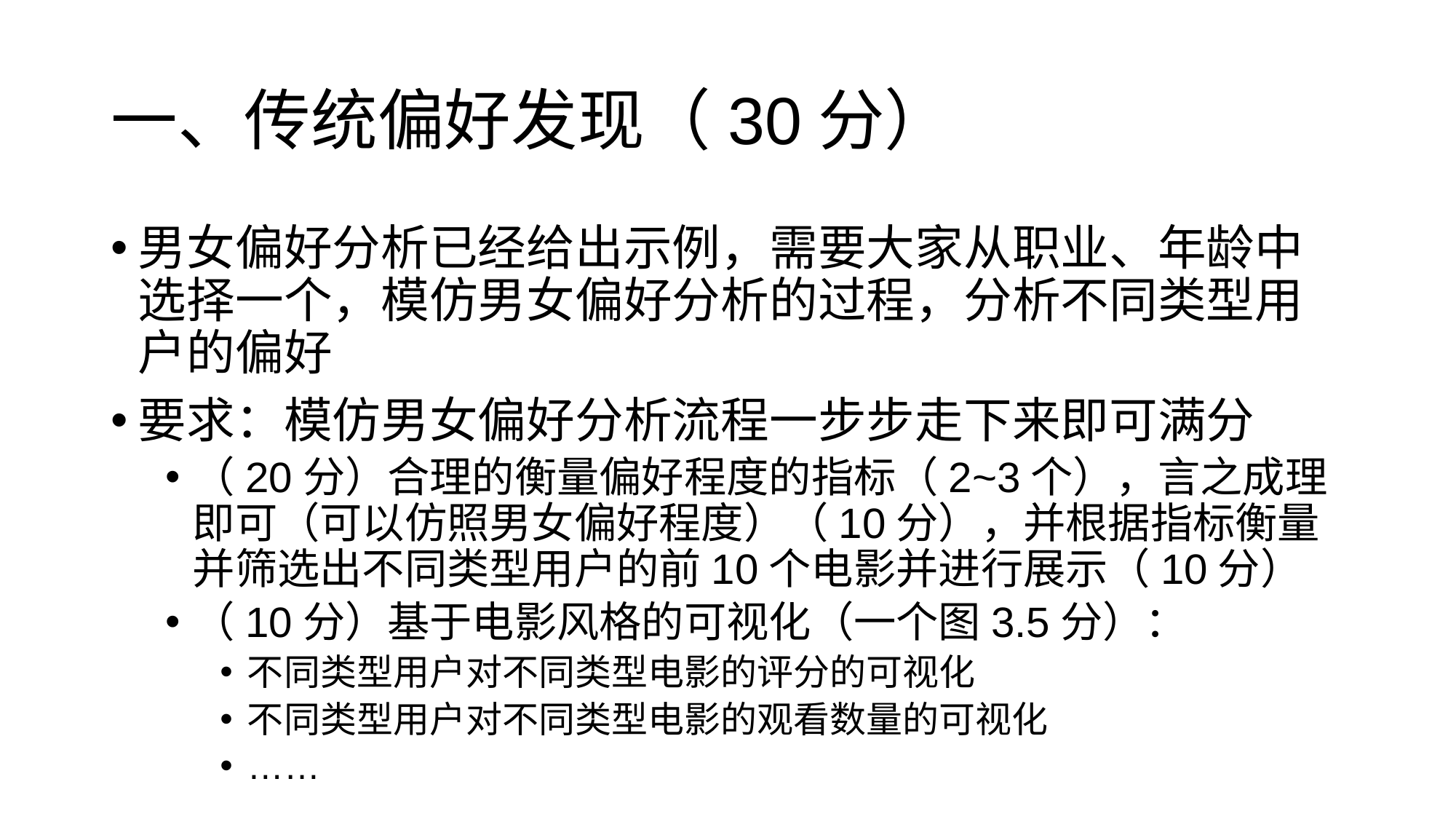

# 一、传统偏好发现（30分）
男女偏好分析已经给出示例，需要大家从职业、年龄中选择一个，模仿男女偏好分析的过程，分析不同类型用户的偏好
要求：模仿男女偏好分析流程一步步走下来即可满分
（20分）合理的衡量偏好程度的指标（2~3个），言之成理即可（可以仿照男女偏好程度）（10分），并根据指标衡量并筛选出不同类型用户的前10个电影并进行展示（10分）
（10分）基于电影风格的可视化（一个图3.5分）：
不同类型用户对不同类型电影的评分的可视化
不同类型用户对不同类型电影的观看数量的可视化
……